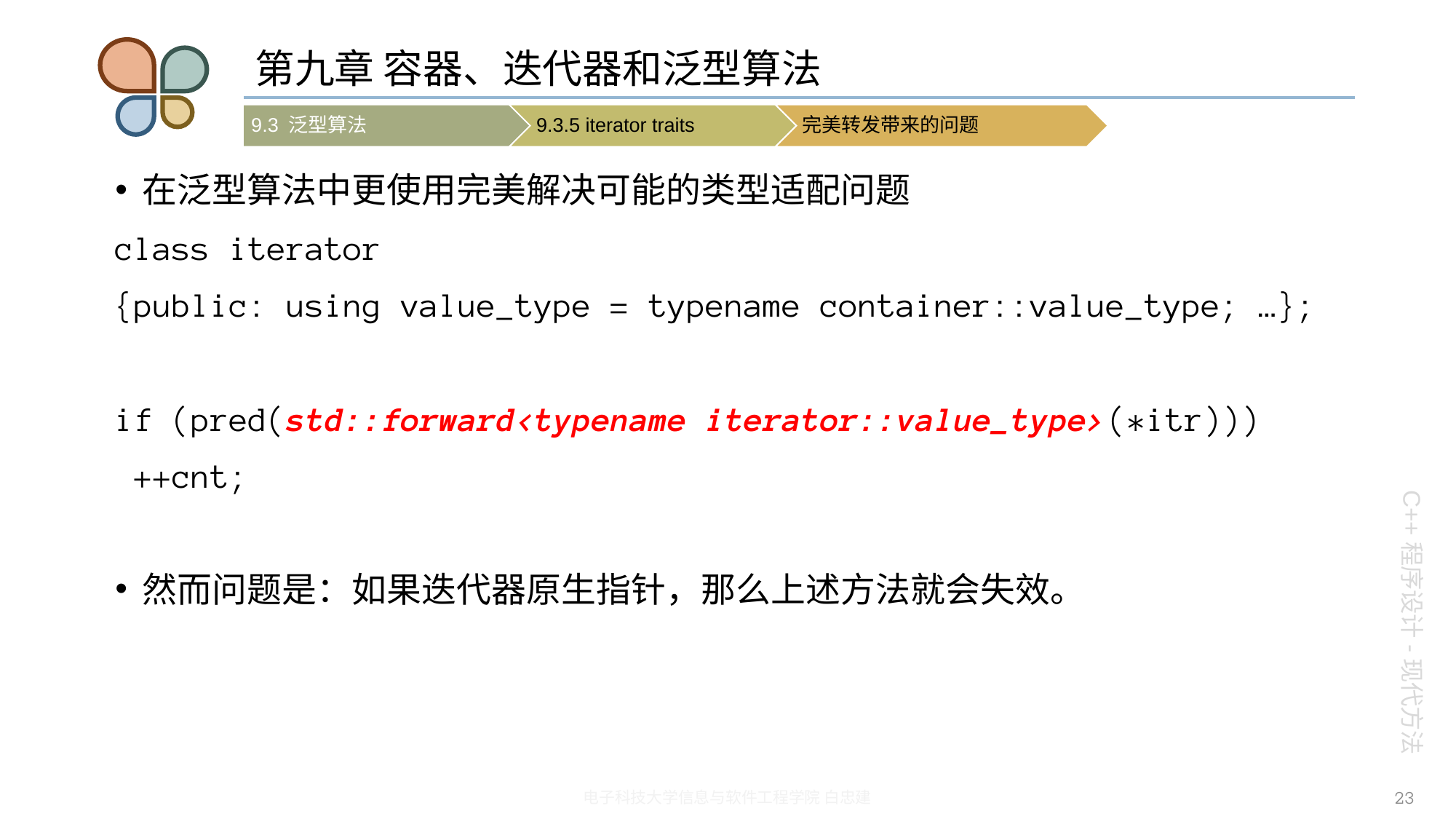

# 第九章 容器、迭代器和泛型算法
9.3 泛型算法
9.3.5 iterator traits
完美转发带来的问题
在泛型算法中更使用完美解决可能的类型适配问题
class iterator
{public: using value_type = typename container::value_type; …};

if (pred(std::forward<typename iterator::value_type>(*itr)))
 ++cnt;

然而问题是：如果迭代器原生指针，那么上述方法就会失效。

23